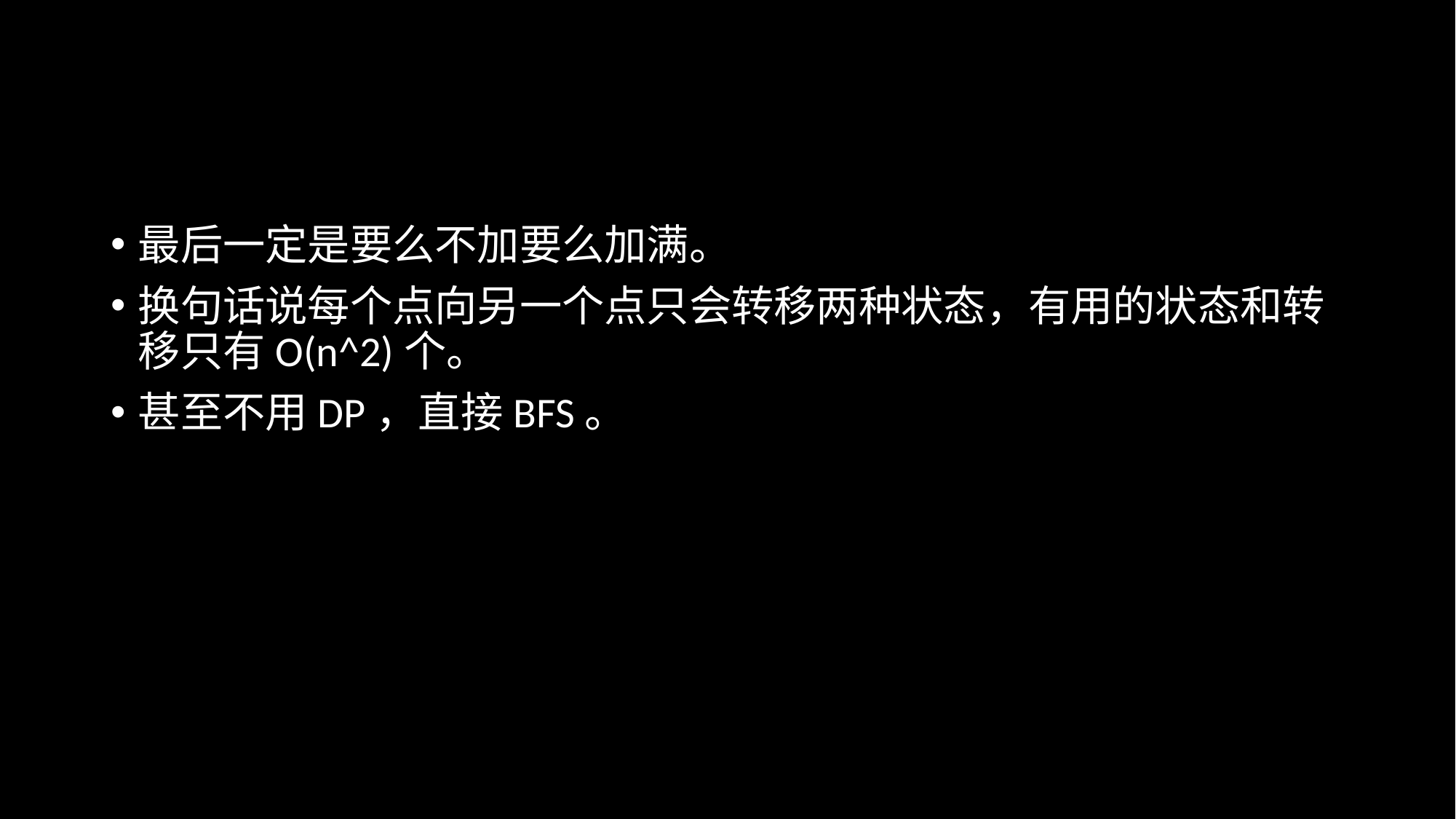

#
最后一定是要么不加要么加满。
换句话说每个点向另一个点只会转移两种状态，有用的状态和转移只有O(n^2)个。
甚至不用DP，直接BFS。